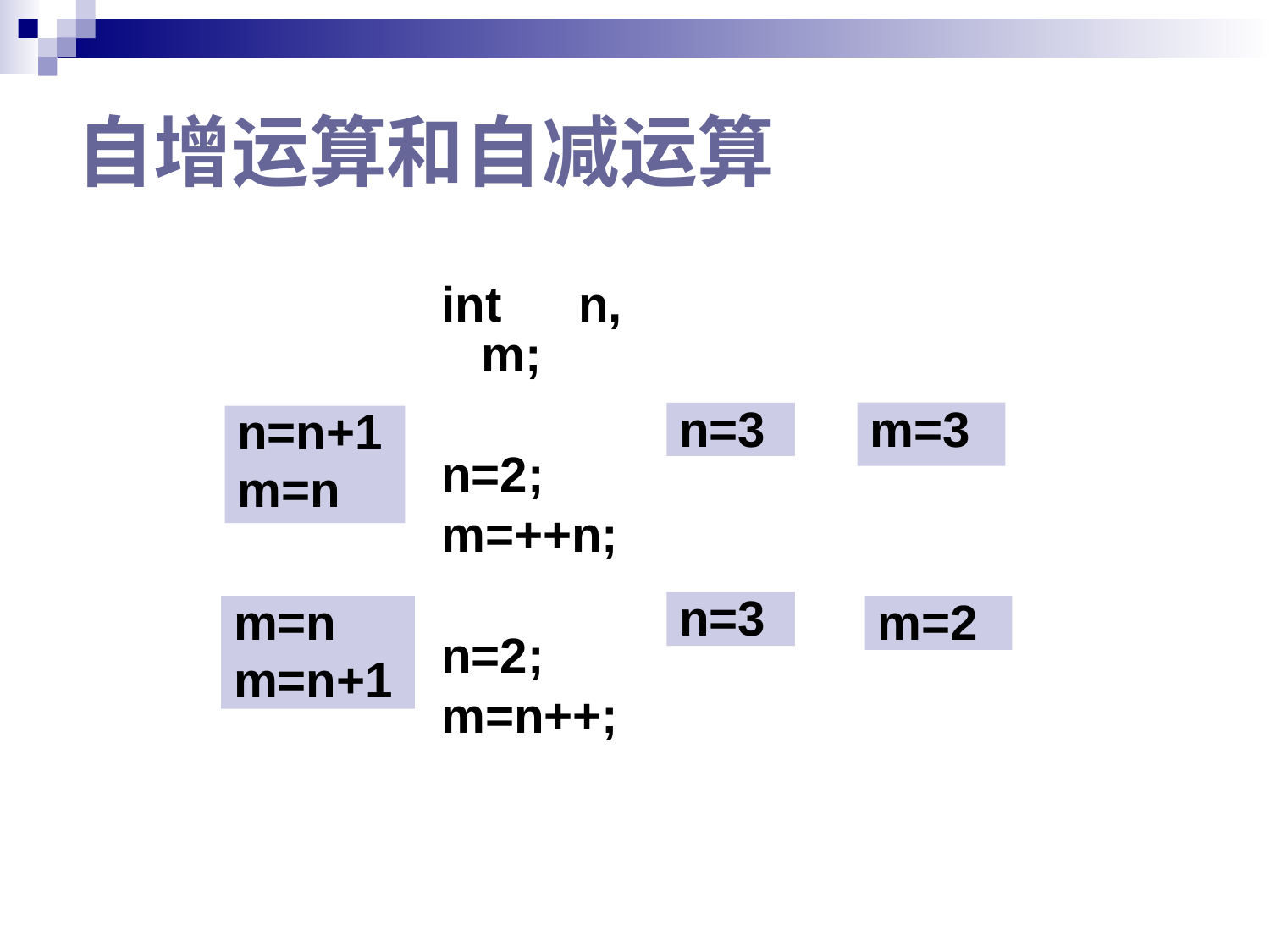

# 自增运算和自减运算
int n, m;

n=2;
m=++n;

n=2;
m=n++;
n=3
m=3
n=n+1
m=n
n=3
m=n
m=n+1
m=2